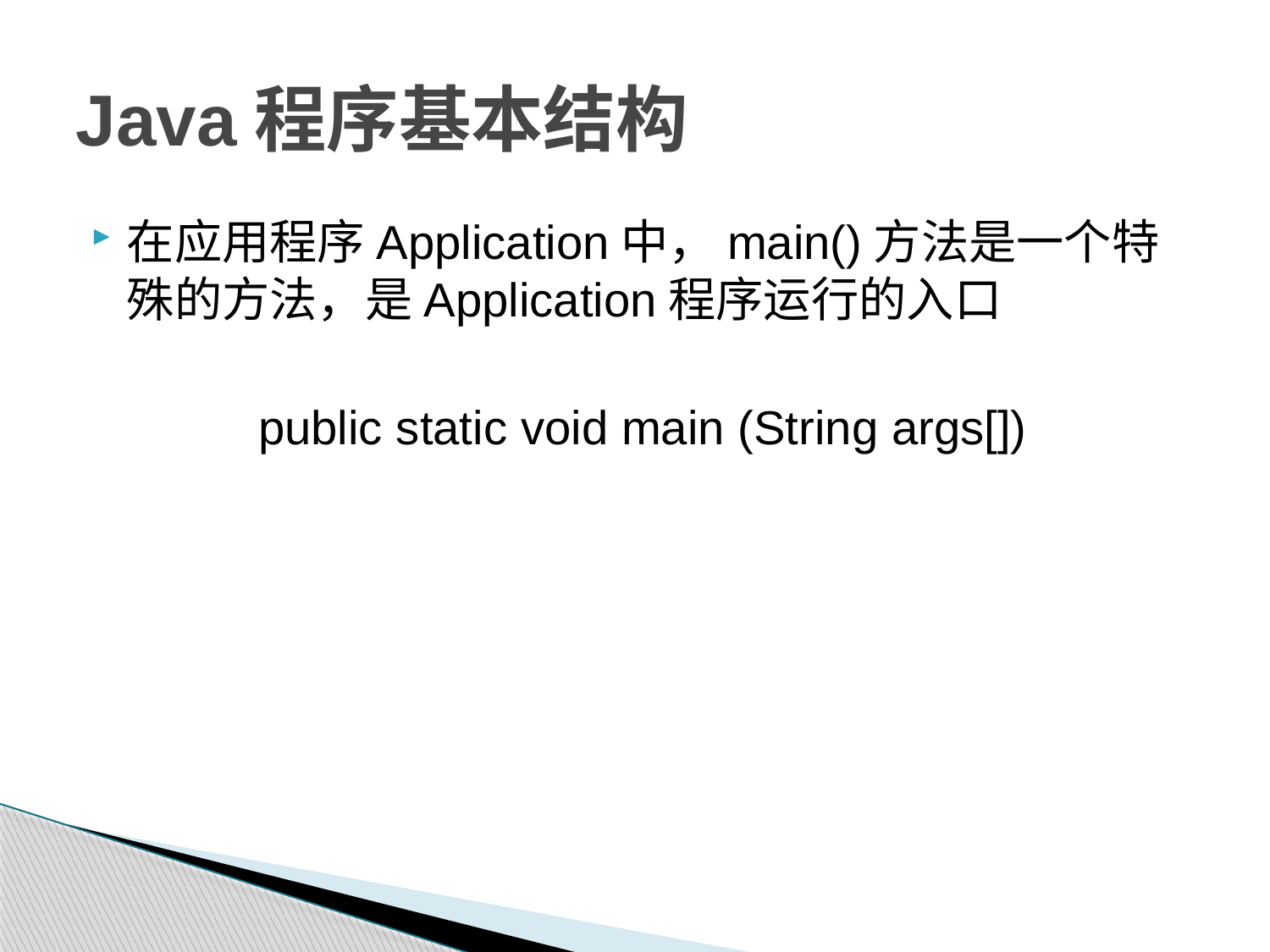

# Java程序基本结构
在应用程序Application中，main()方法是一个特殊的方法，是Application程序运行的入口

public static void main (String args[])